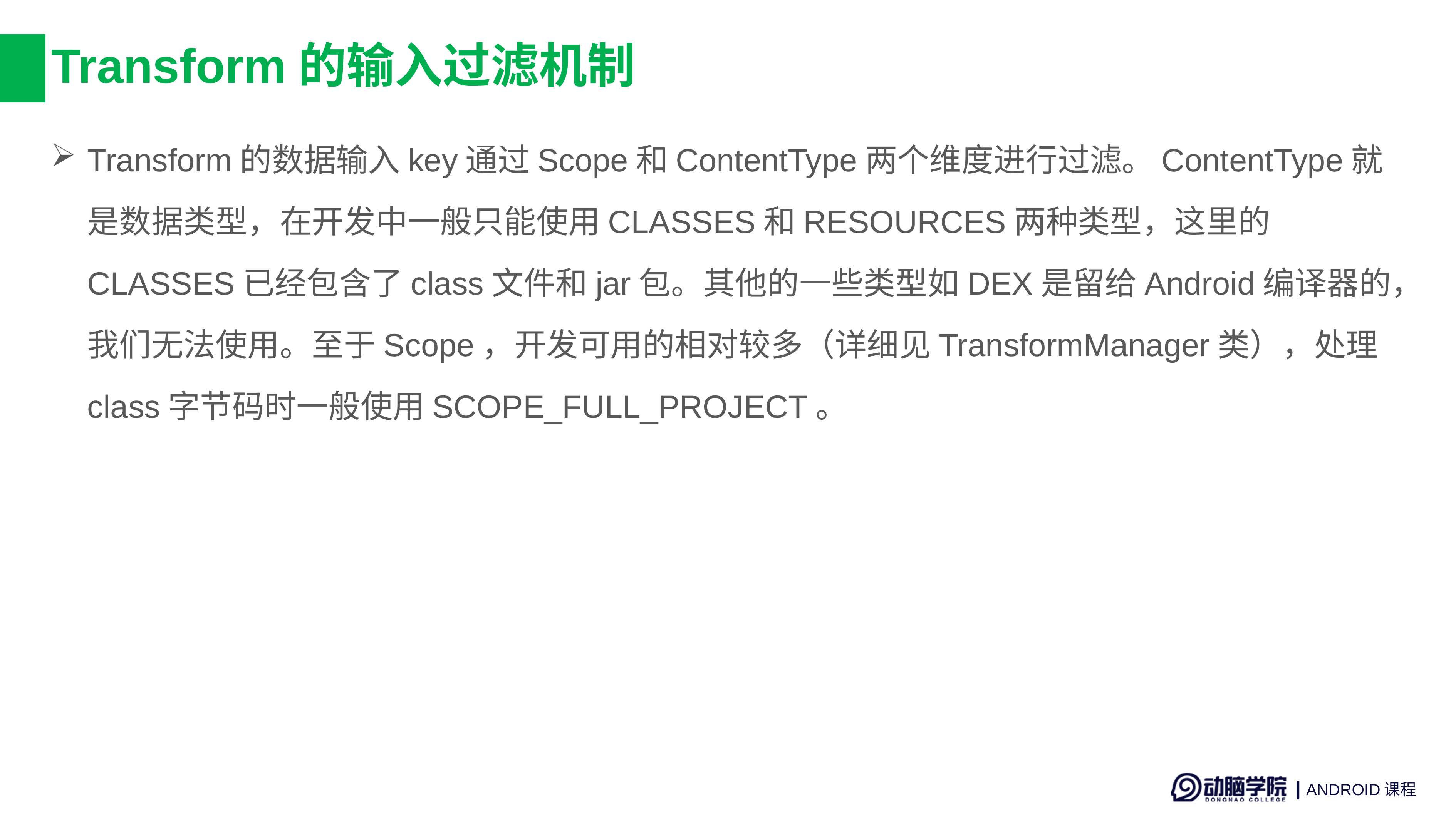

# Transform的输入过滤机制
Transform的数据输入key通过Scope和ContentType两个维度进行过滤。ContentType就是数据类型，在开发中一般只能使用CLASSES和RESOURCES两种类型，这里的CLASSES已经包含了class文件和jar包。其他的一些类型如DEX是留给Android编译器的，我们无法使用。至于Scope，开发可用的相对较多（详细见TransformManager类），处理class字节码时一般使用SCOPE_FULL_PROJECT。